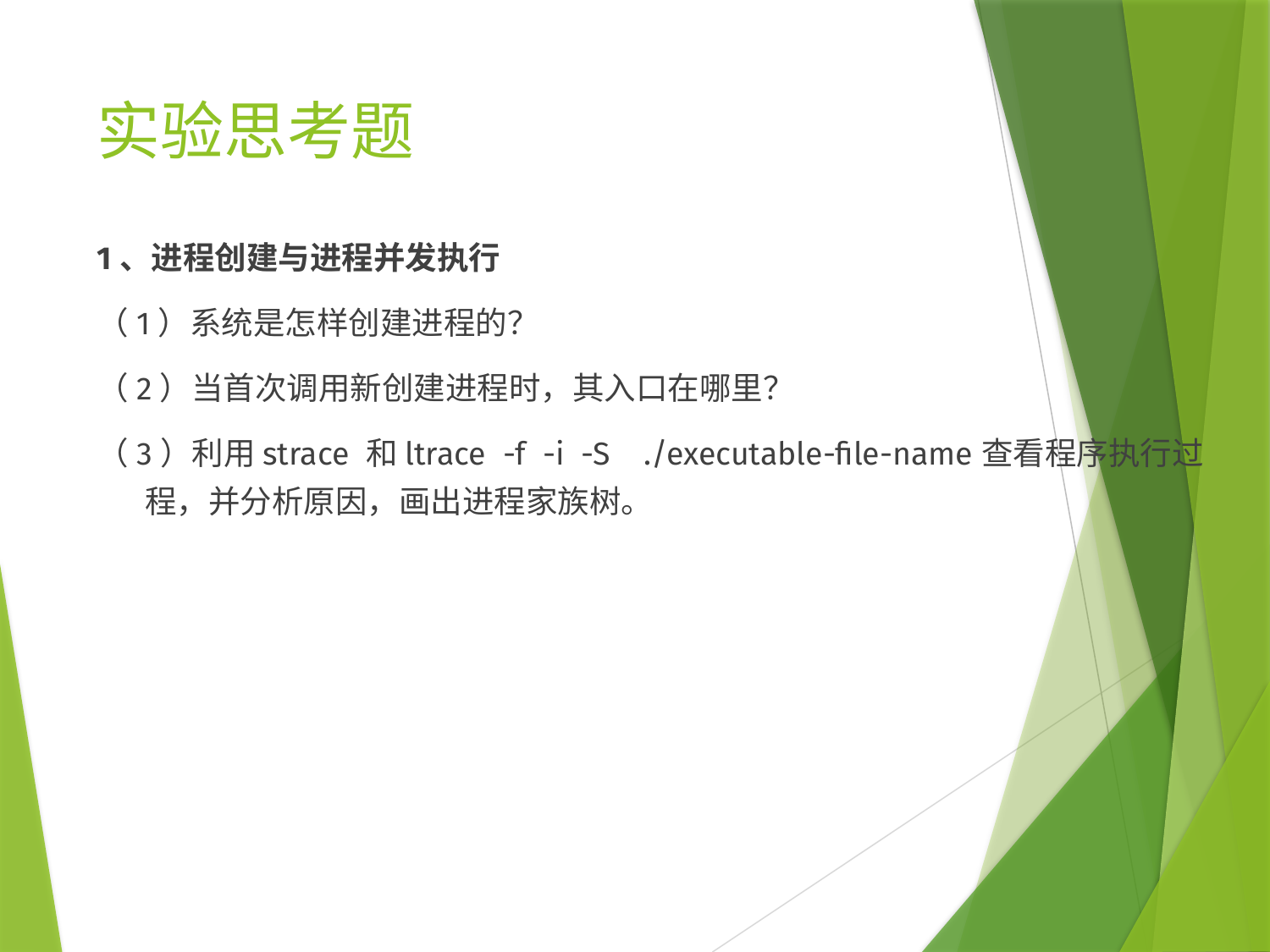

# 实验思考题
1、进程创建与进程并发执行
（1）系统是怎样创建进程的？
（2）当首次调用新创建进程时，其入口在哪里？
（3）利用strace 和ltrace  -f  -i  -S    ./executable-file-name查看程序执行过程，并分析原因，画出进程家族树。